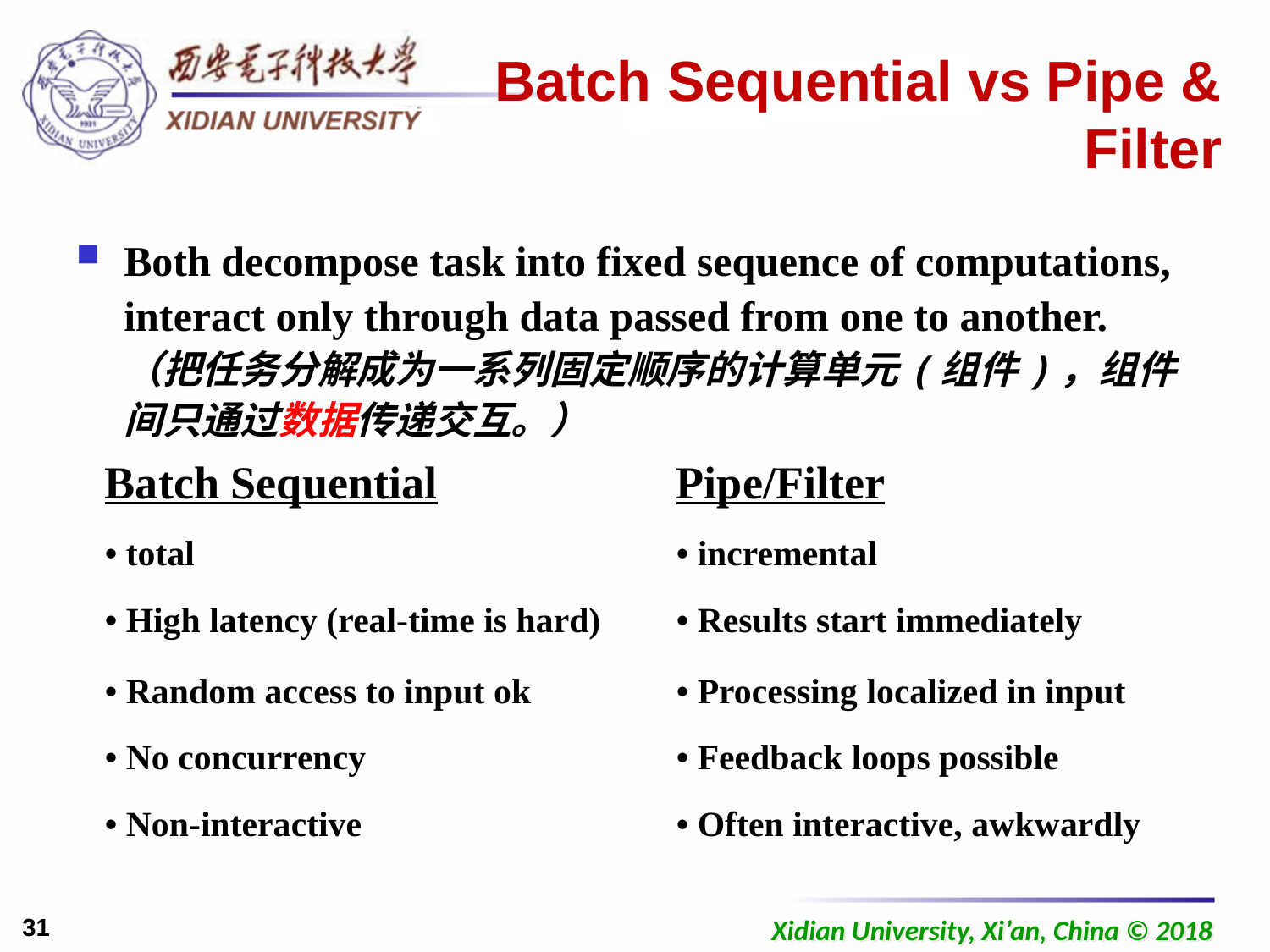

# Batch Sequential vs Pipe & Filter
Both decompose task into fixed sequence of computations, interact only through data passed from one to another.（把任务分解成为一系列固定顺序的计算单元(组件)，组件间只通过数据传递交互。）
| Batch Sequential | Pipe/Filter |
| --- | --- |
| total | incremental |
| High latency (real-time is hard) | Results start immediately |
| Random access to input ok | Processing localized in input |
| No concurrency | Feedback loops possible |
| Non-interactive | Often interactive, awkwardly |